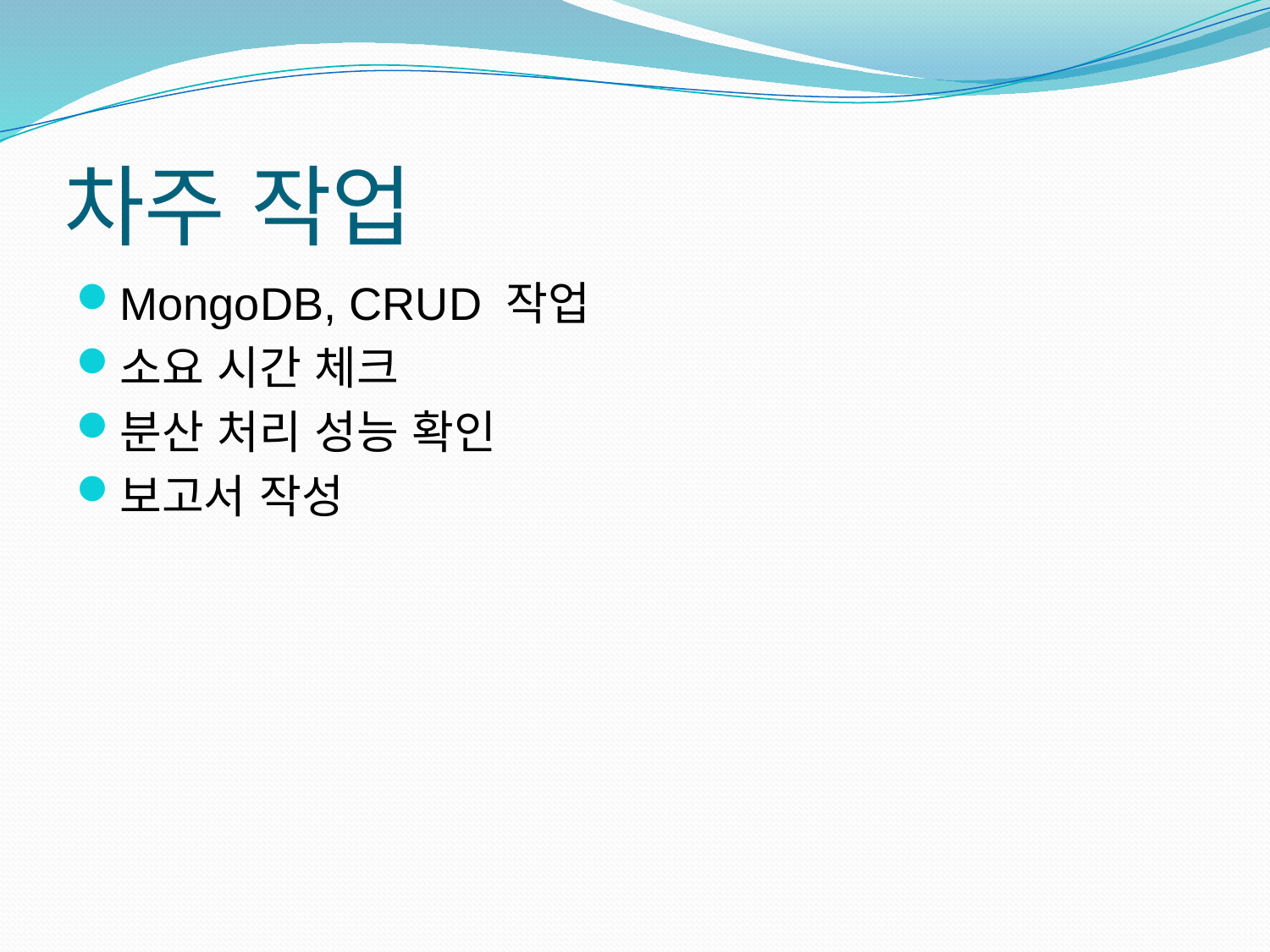

# 차주 작업
MongoDB, CRUD 작업
소요 시간 체크
분산 처리 성능 확인
보고서 작성